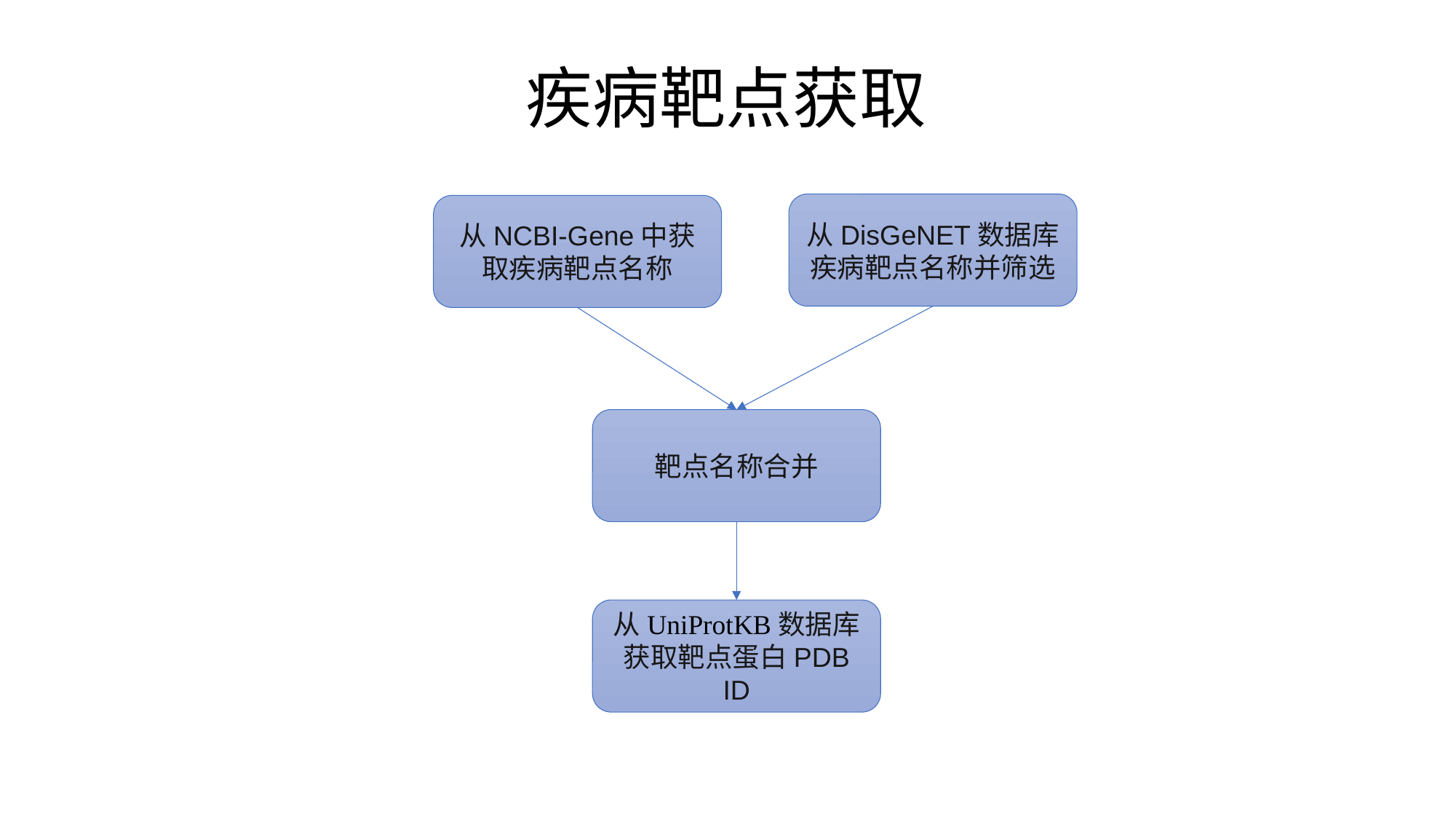

# 疾病靶点获取
从DisGeNET数据库疾病靶点名称并筛选
从NCBI-Gene中获取疾病靶点名称
靶点名称合并
从UniProtKB数据库获取靶点蛋白PDB ID